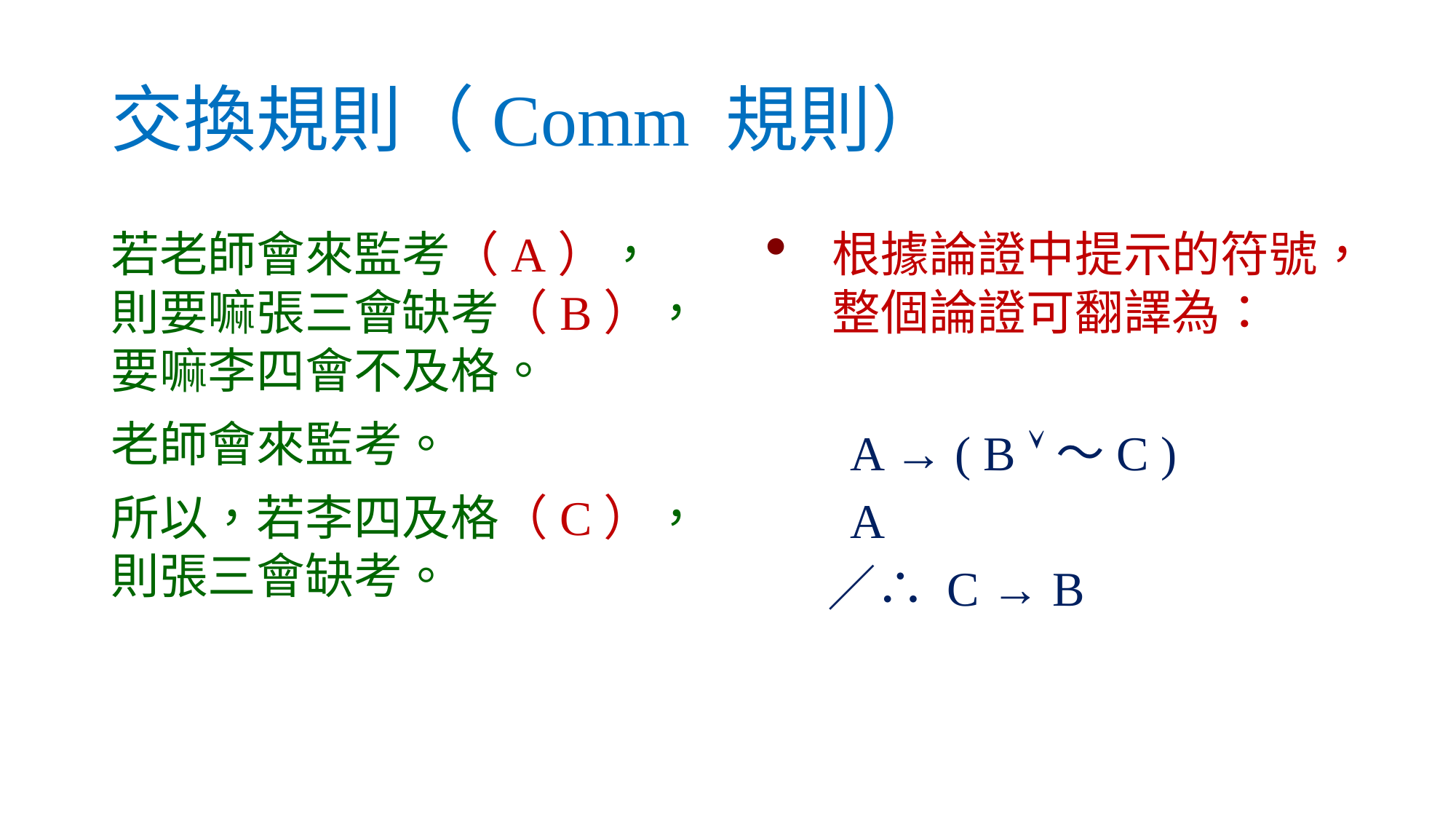

# 交換規則（Comm 規則）
若老師會來監考（A），則要嘛張三會缺考（B），要嘛李四會不及格。
老師會來監考。
所以，若李四及格（C），則張三會缺考。
根據論證中提示的符號，整個論證可翻譯為：

　  A → ( B ∨～C )
　  A
　 ／∴ C → B